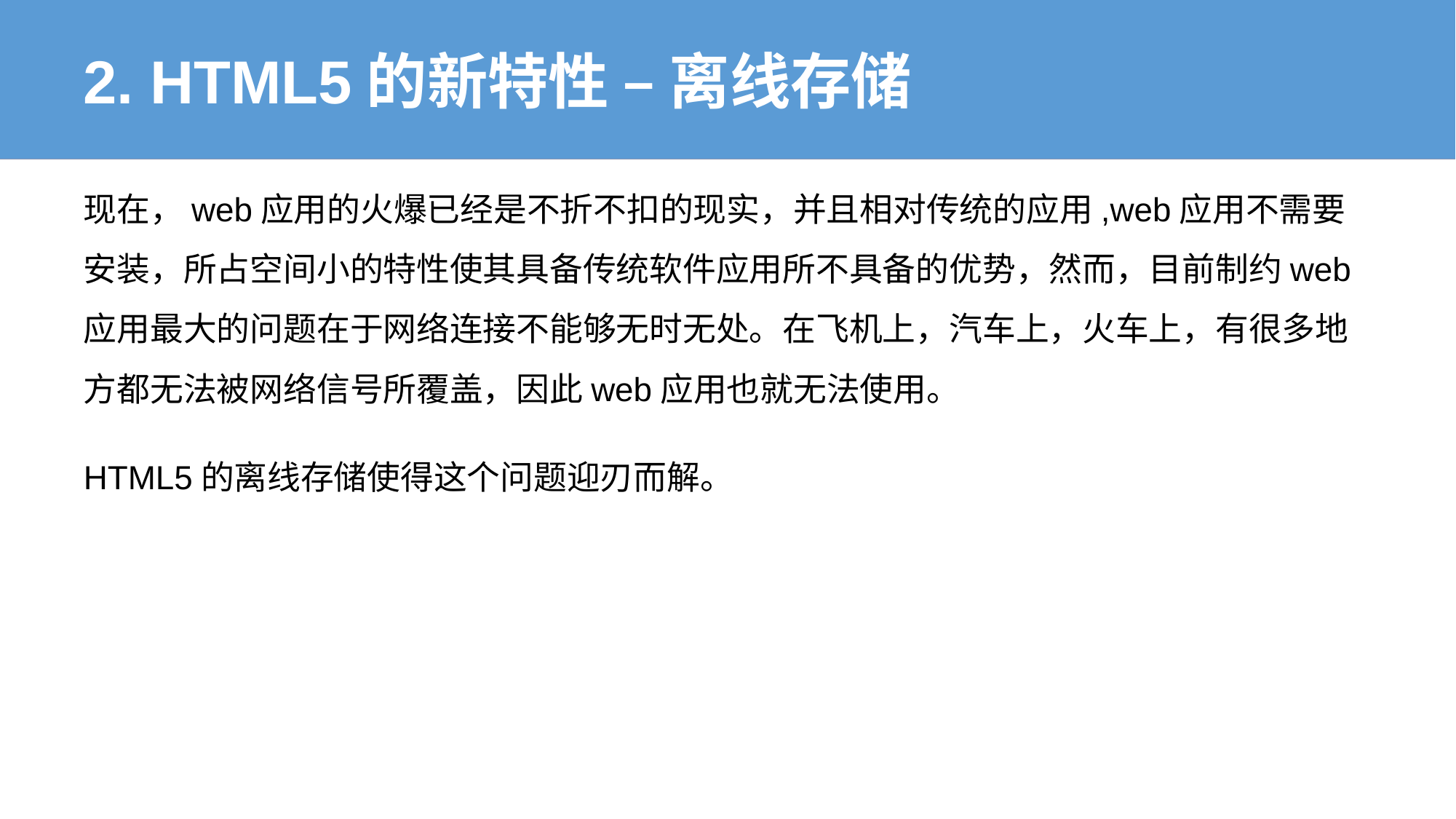

# 2. HTML5的新特性 – 离线存储
现在，web应用的火爆已经是不折不扣的现实，并且相对传统的应用,web应用不需要安装，所占空间小的特性使其具备传统软件应用所不具备的优势，然而，目前制约web应用最大的问题在于网络连接不能够无时无处。在飞机上，汽车上，火车上，有很多地方都无法被网络信号所覆盖，因此web应用也就无法使用。
HTML5的离线存储使得这个问题迎刃而解。